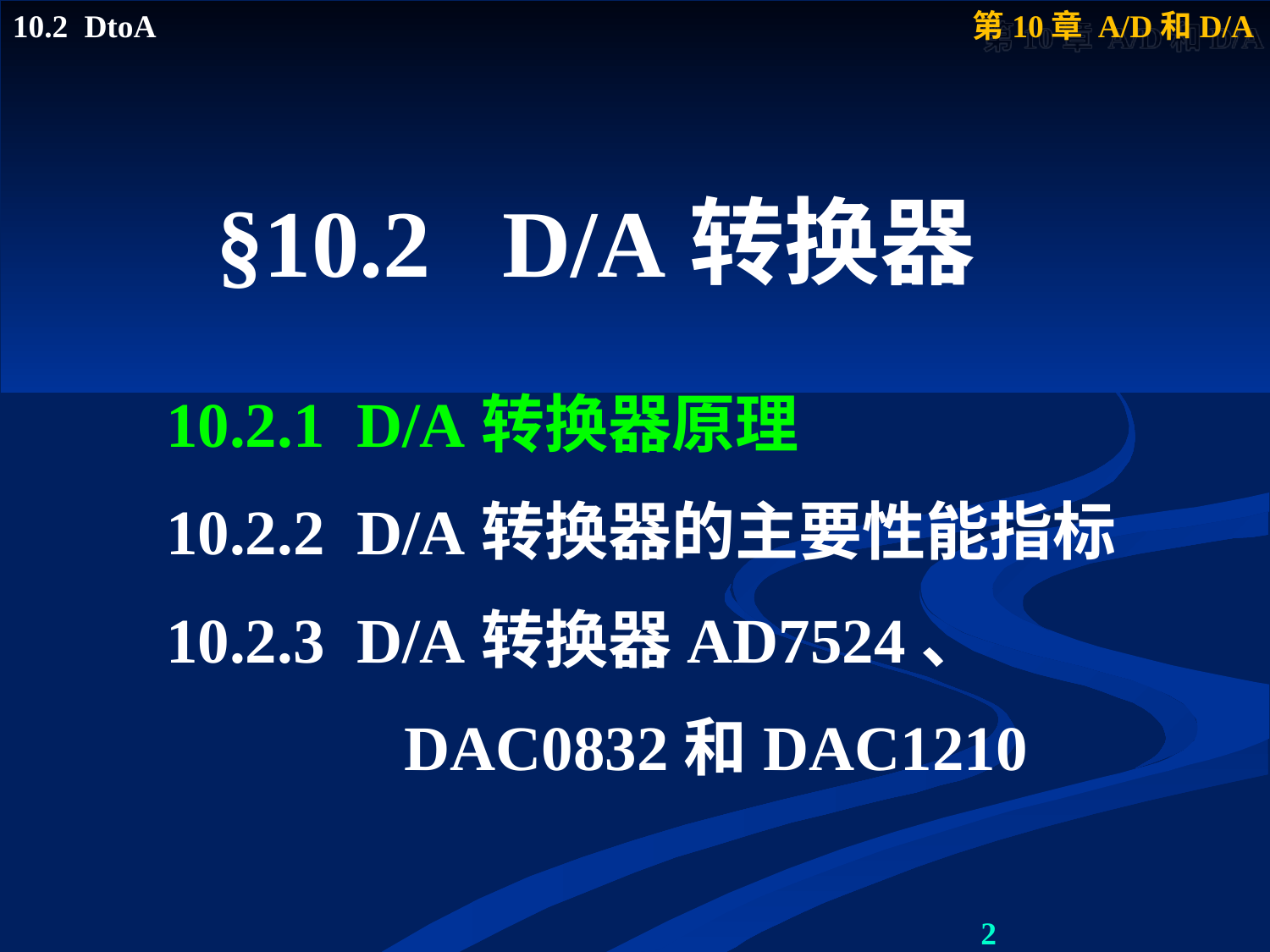

# §10.2   D/A转换器
10.2.1  D/A转换器原理
10.2.2  D/A转换器的主要性能指标
10.2.3  D/A转换器AD7524、
               DAC0832和DAC1210